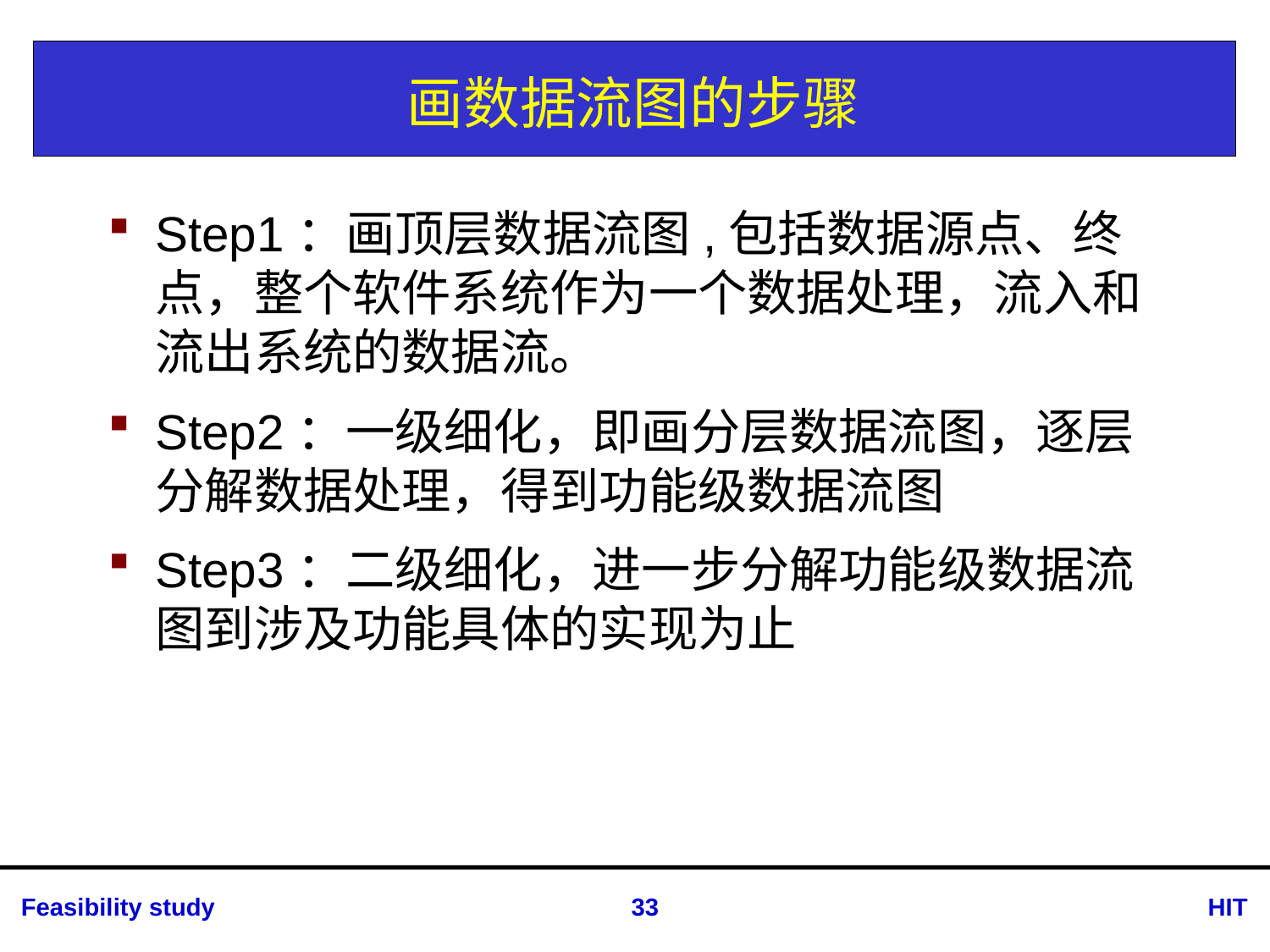

# 画数据流图的步骤
Step1：画顶层数据流图,包括数据源点、终点，整个软件系统作为一个数据处理，流入和流出系统的数据流。
Step2：一级细化，即画分层数据流图，逐层分解数据处理，得到功能级数据流图
Step3：二级细化，进一步分解功能级数据流图到涉及功能具体的实现为止